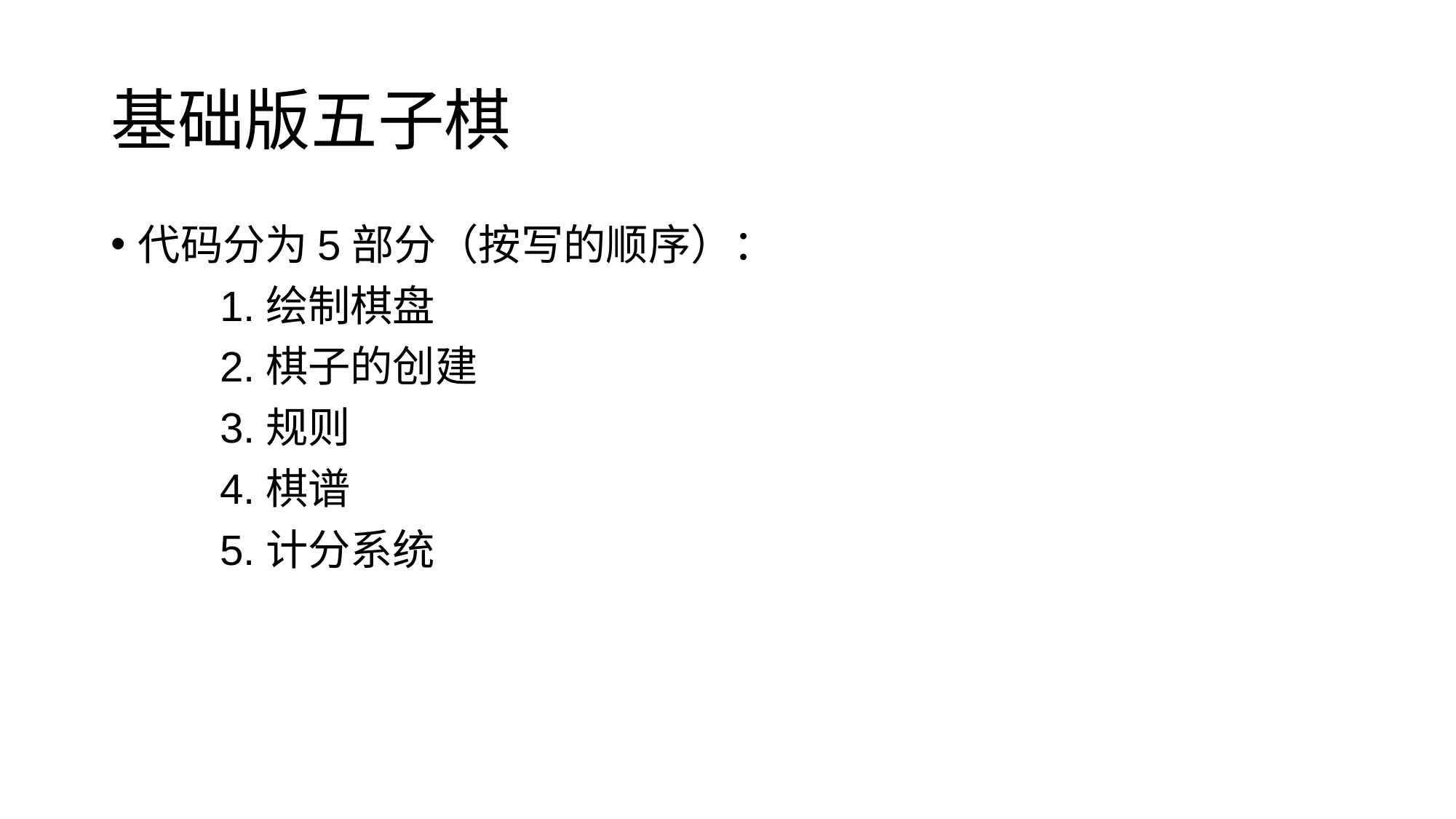

# 基础版五子棋
代码分为5部分（按写的顺序）：
	1.绘制棋盘
	2.棋子的创建
	3.规则
	4.棋谱
	5.计分系统